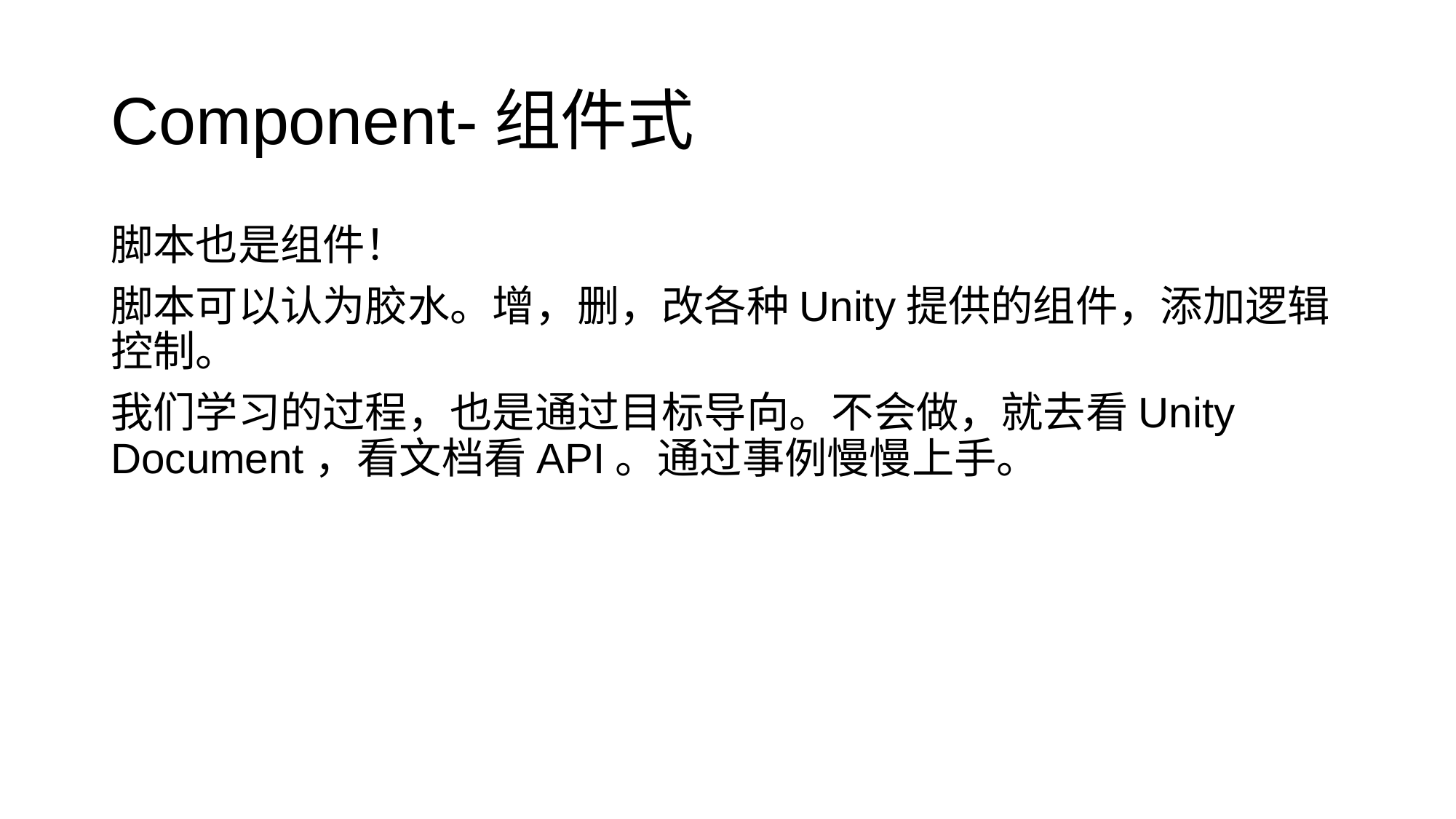

# Component-组件式
脚本也是组件！
脚本可以认为胶水。增，删，改各种Unity提供的组件，添加逻辑控制。
我们学习的过程，也是通过目标导向。不会做，就去看Unity Document，看文档看API。通过事例慢慢上手。